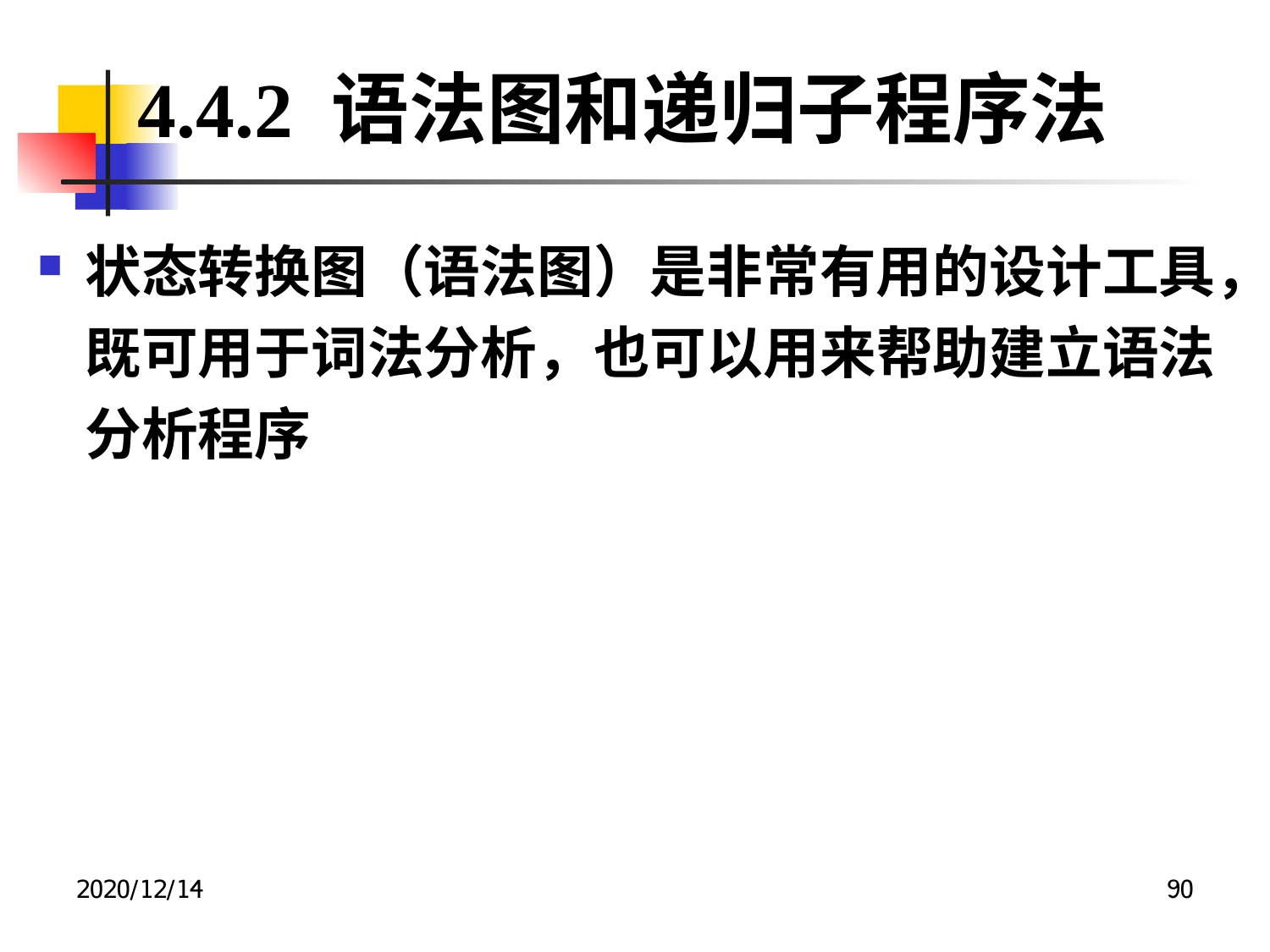

4.4.2 语法图和递归子程序法
状态转换图（语法图）是非常有用的设计工具，既可用于词法分析，也可以用来帮助建立语法分析程序
2020/12/14
90